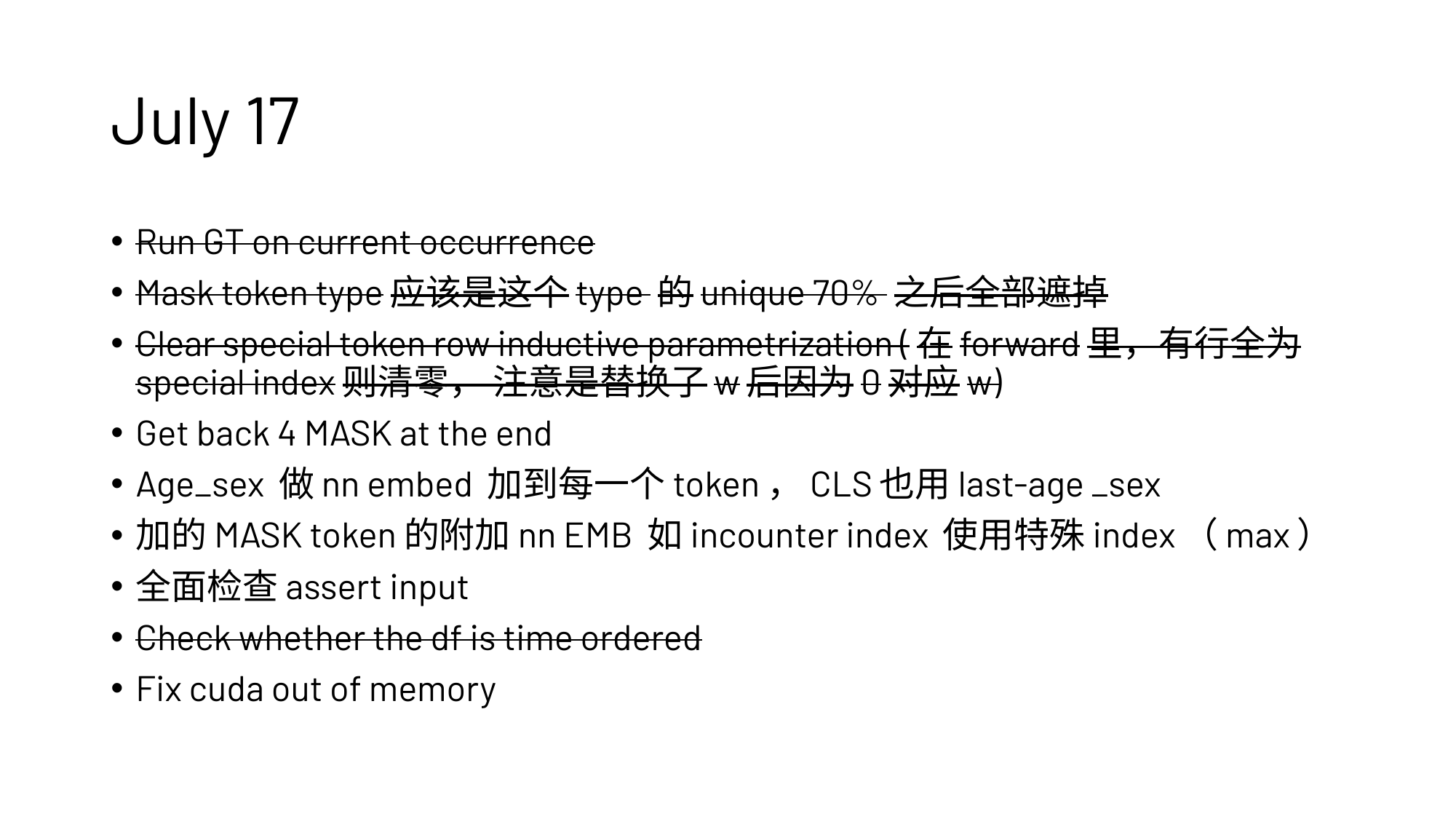

# July 17
Run GT on current occurrence
Mask token type应该是这个type 的unique 70% 之后全部遮掉
Clear special token row inductive parametrization (在forward里，有行全为special index则清零， 注意是替换了w后因为0对应w)
Get back 4 MASK at the end
Age_sex 做nn embed 加到每一个token，CLS也用last-age _sex
加的MASK token的附加nn EMB 如incounter index 使用特殊index（max）
全面检查assert input
Check whether the df is time ordered
Fix cuda out of memory